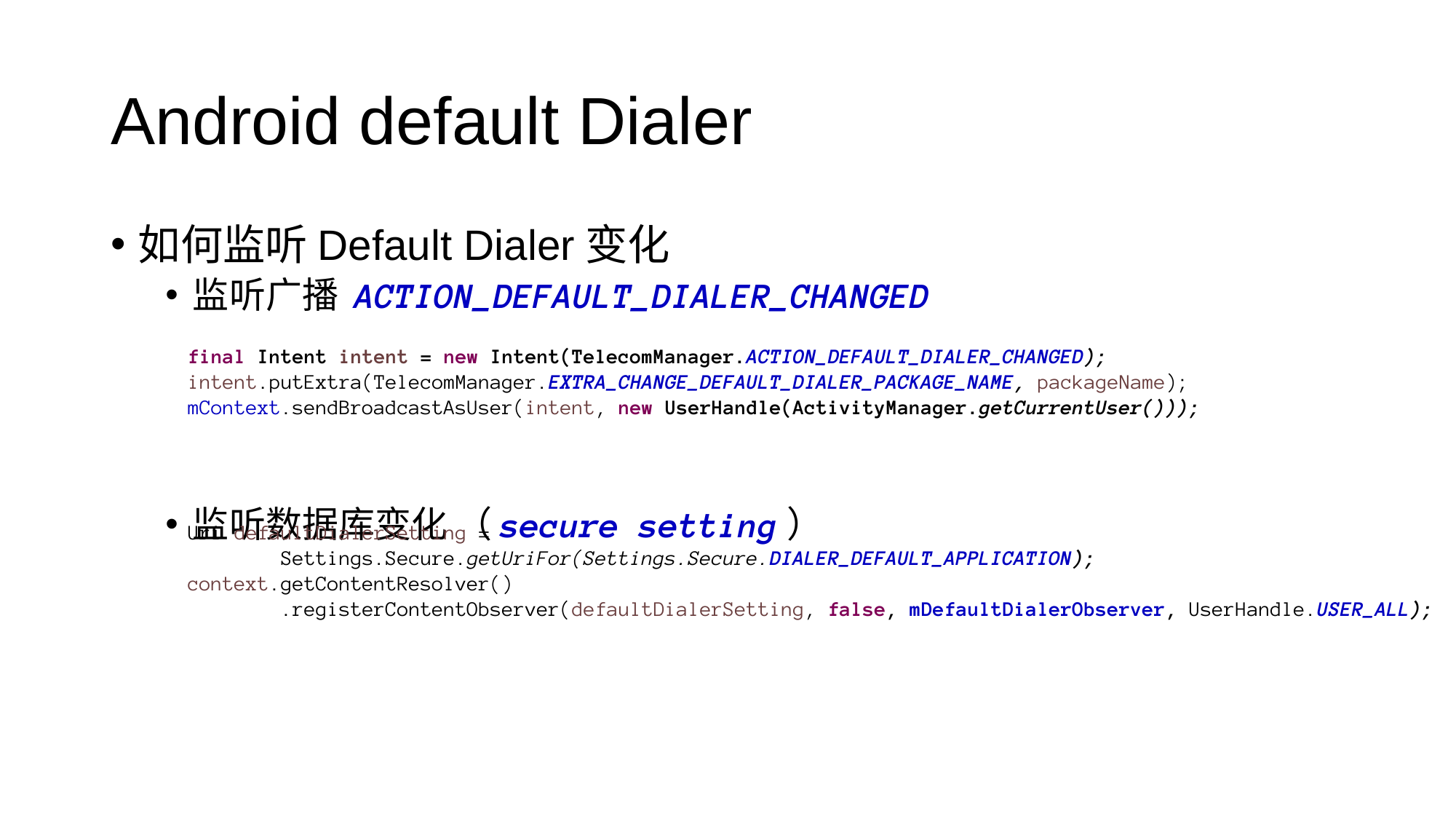

# Android default Dialer
如何监听Default Dialer变化
监听广播 ACTION_DEFAULT_DIALER_CHANGED

监听数据库变化 （secure setting）
final Intent intent = new Intent(TelecomManager.ACTION_DEFAULT_DIALER_CHANGED); intent.putExtra(TelecomManager.EXTRA_CHANGE_DEFAULT_DIALER_PACKAGE_NAME, packageName);
mContext.sendBroadcastAsUser(intent, new UserHandle(ActivityManager.getCurrentUser()));
Uri defaultDialerSetting =
        Settings.Secure.getUriFor(Settings.Secure.DIALER_DEFAULT_APPLICATION);
context.getContentResolver()
        .registerContentObserver(defaultDialerSetting, false, mDefaultDialerObserver, UserHandle.USER_ALL);